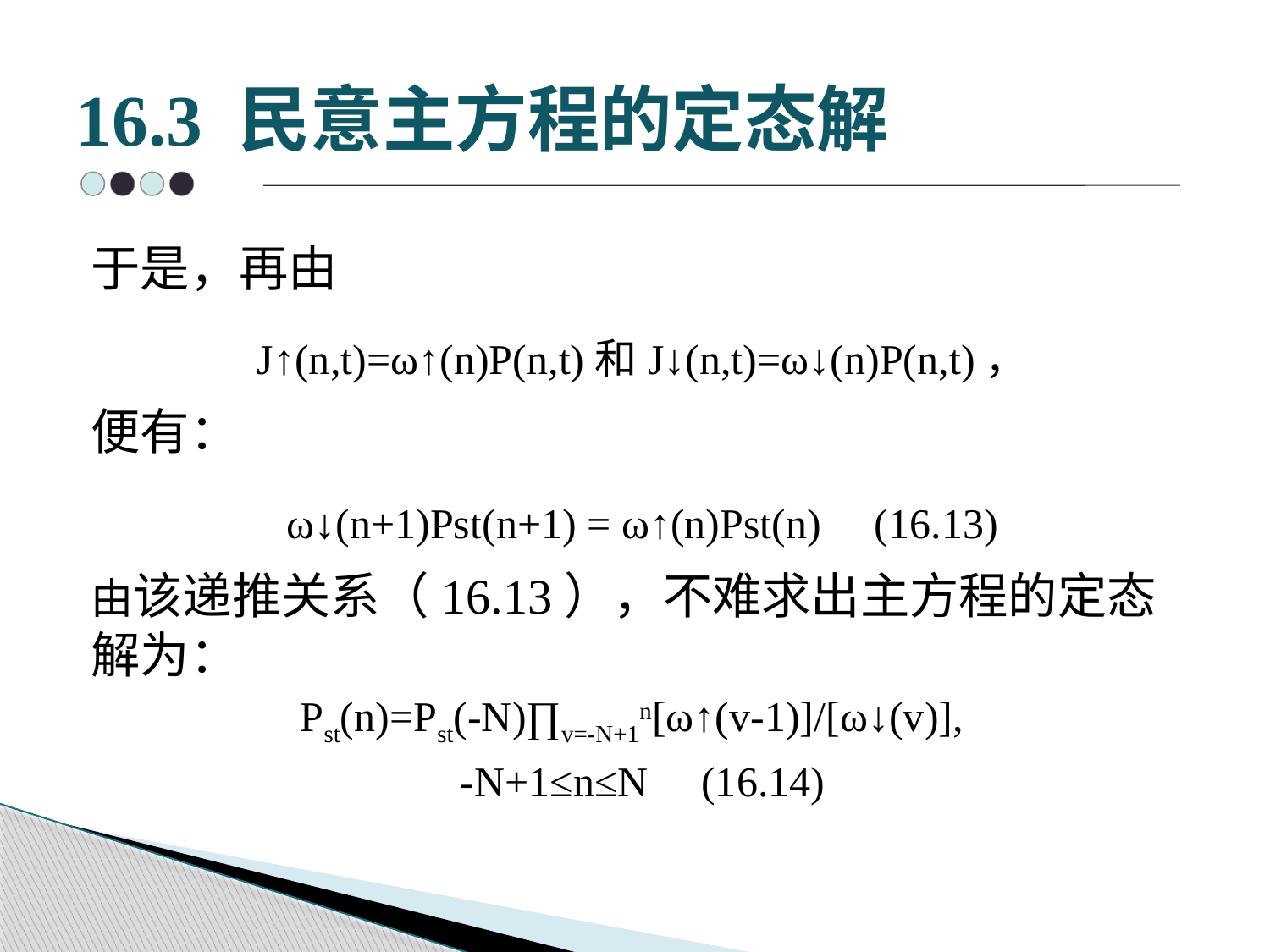

# 16.3 民意主方程的定态解

于是，再由
J↑(n,t)=ω↑(n)P(n,t)和J↓(n,t)=ω↓(n)P(n,t)，
便有：
ω↓(n+1)Pst(n+1) = ω↑(n)Pst(n)     (16.13)
由该递推关系（16.13），不难求出主方程的定态解为：
Pst(n)=Pst(-N)∏v=-N+1n[ω↑(v-1)]/[ω↓(v)],
-N+1≤n≤N     (16.14)